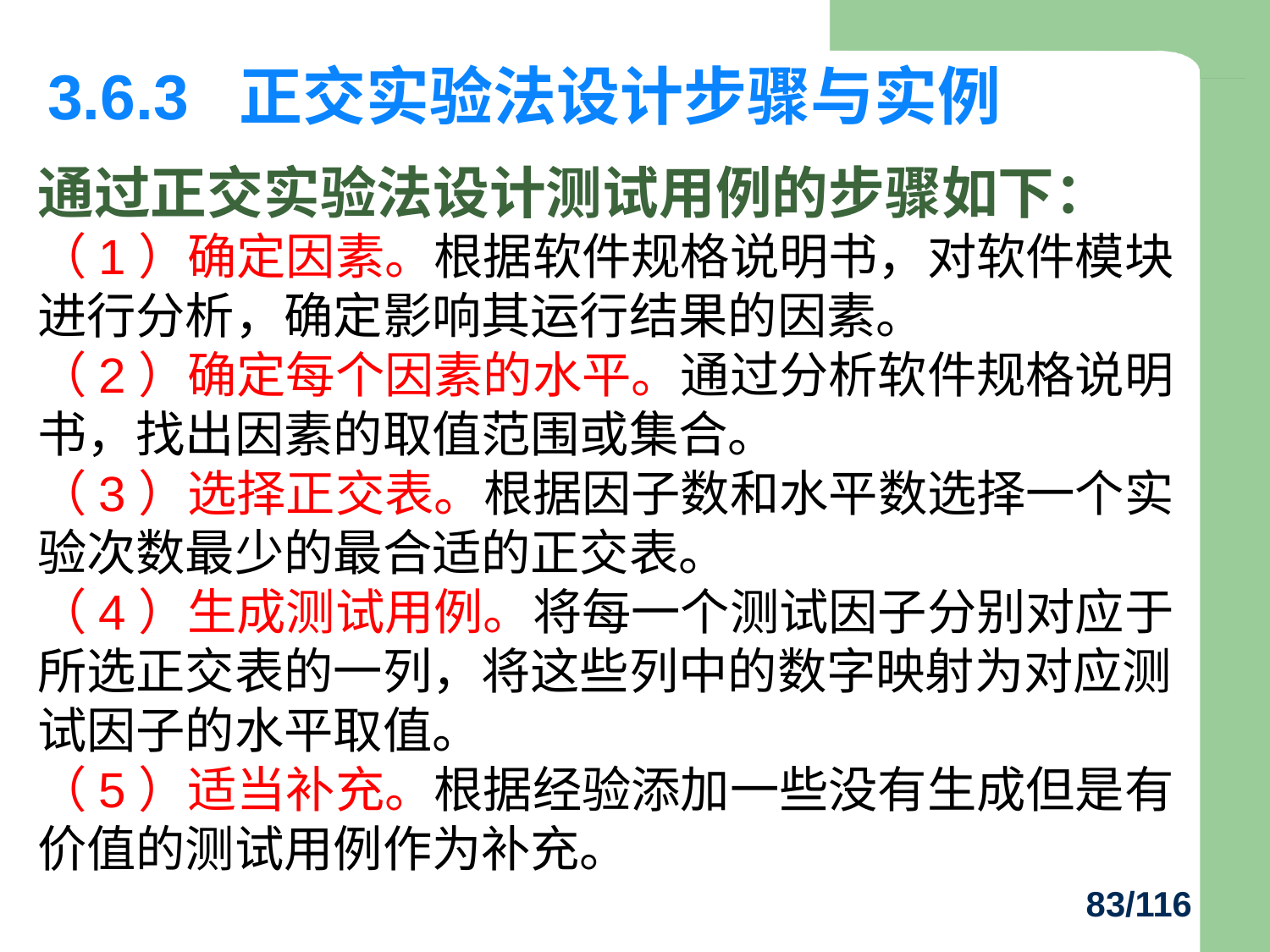

# 3.6.3  正交实验法设计步骤与实例
通过正交实验法设计测试用例的步骤如下：
（1）确定因素。根据软件规格说明书，对软件模块进行分析，确定影响其运行结果的因素。
（2）确定每个因素的水平。通过分析软件规格说明书，找出因素的取值范围或集合。
（3）选择正交表。根据因子数和水平数选择一个实验次数最少的最合适的正交表。
（4）生成测试用例。将每一个测试因子分别对应于所选正交表的一列，将这些列中的数字映射为对应测试因子的水平取值。
（5）适当补充。根据经验添加一些没有生成但是有价值的测试用例作为补充。
83/116